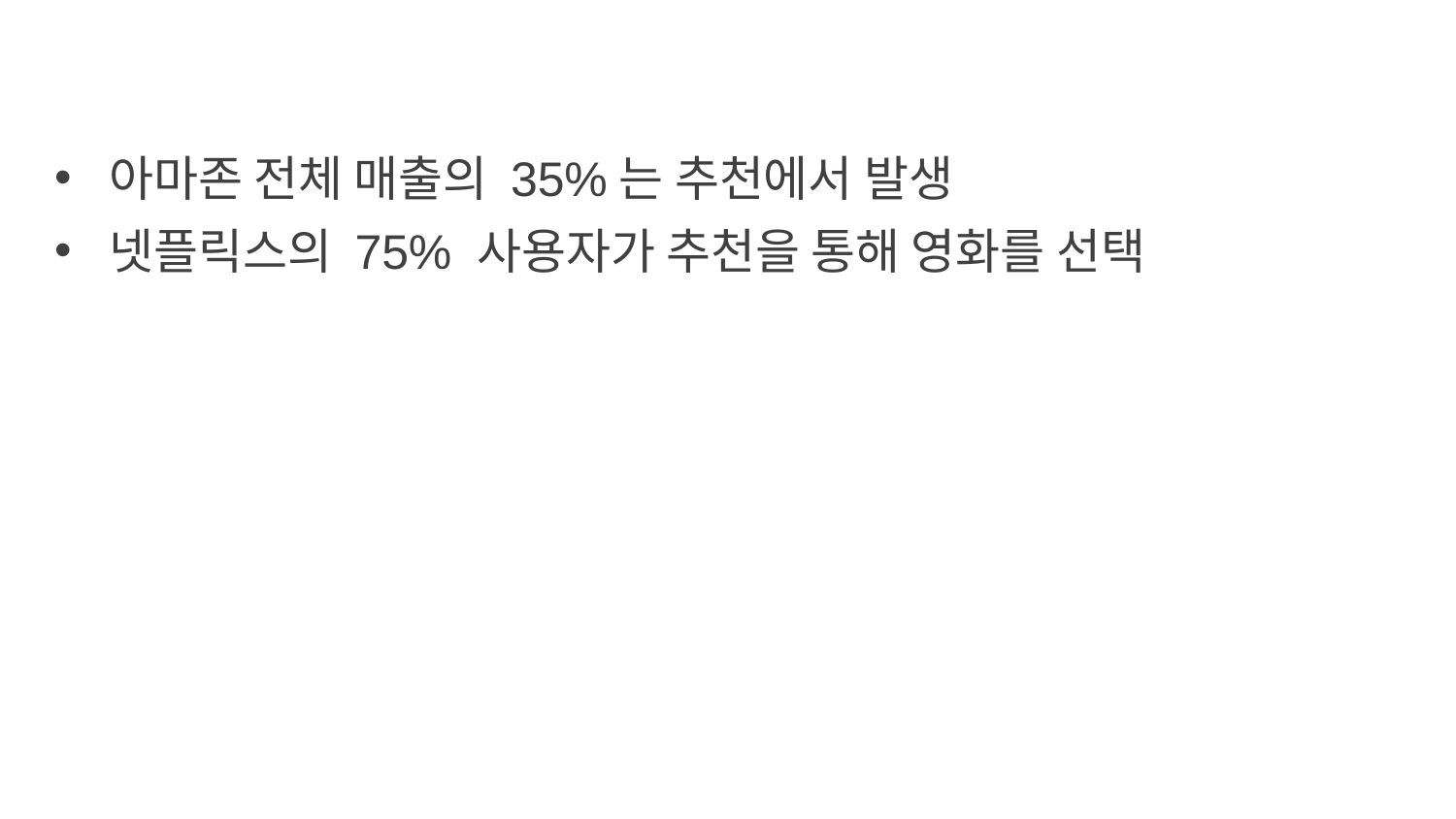

아마존 전체 매출의 35%는 추천에서 발생
넷플릭스의 75% 사용자가 추천을 통해 영화를 선택
© 2018, Amazon Web Services, Inc. or Its Affiliates. All rights reserved.